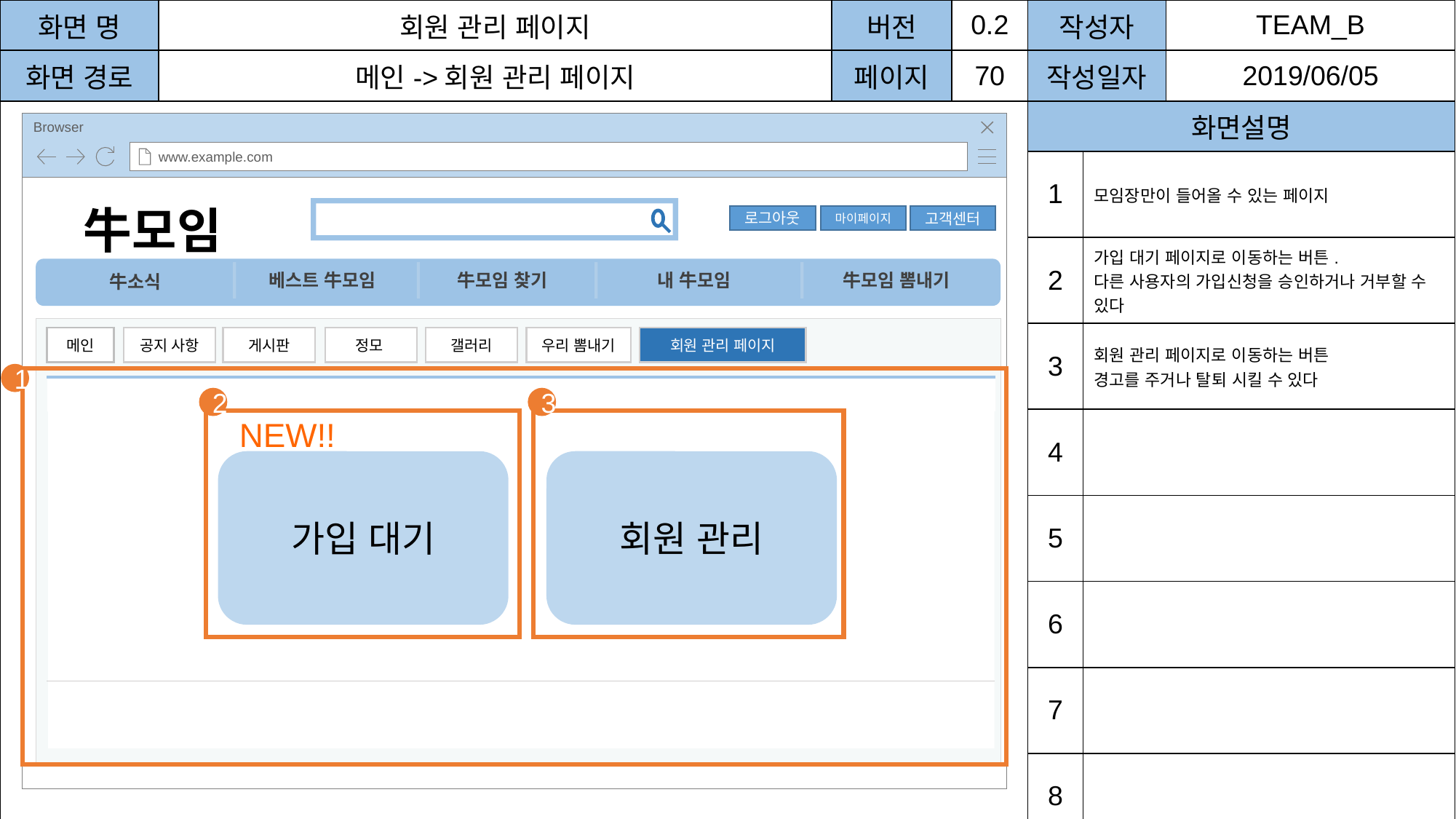

| 화면 명 | 회원 관리 페이지 | 버전 | 0.2 | 작성자 |  | TEAM\_B |
| --- | --- | --- | --- | --- | --- | --- |
| 화면 경로 | 메인->회원 관리 페이지 | 페이지 | 70 | 작성일자 |  | 2019/06/05 |
|  |  |  |  | 화면설명 |  |  |
|  |  |  |  | 1 | 모임장만이 들어올 수 있는 페이지 |  |
|  |  |  |  | 2 | 가입 대기 페이지로 이동하는 버튼. 다른 사용자의 가입신청을 승인하거나 거부할 수 있다 |  |
|  |  |  |  | 3 | 회원 관리 페이지로 이동하는 버튼 경고를 주거나 탈퇴 시킬 수 있다 |  |
|  |  |  |  | 4 |  |  |
|  |  |  |  | 5 |  |  |
|  |  |  |  | 6 |  |  |
|  |  |  |  | 7 |  |  |
|  |  |  |  | 8 |  |  |
Browser

www.example.com

牛모임

로그아웃
마이페이지
고객센터

베스트 牛모임
牛모임 찾기
내 牛모임
牛모임 뽐내기
牛소식

메인
공지 사항
게시판
정모
갤러리
우리 뽐내기
회원 관리 페이지
1

2
3
NEW!!

가입 대기
회원 관리